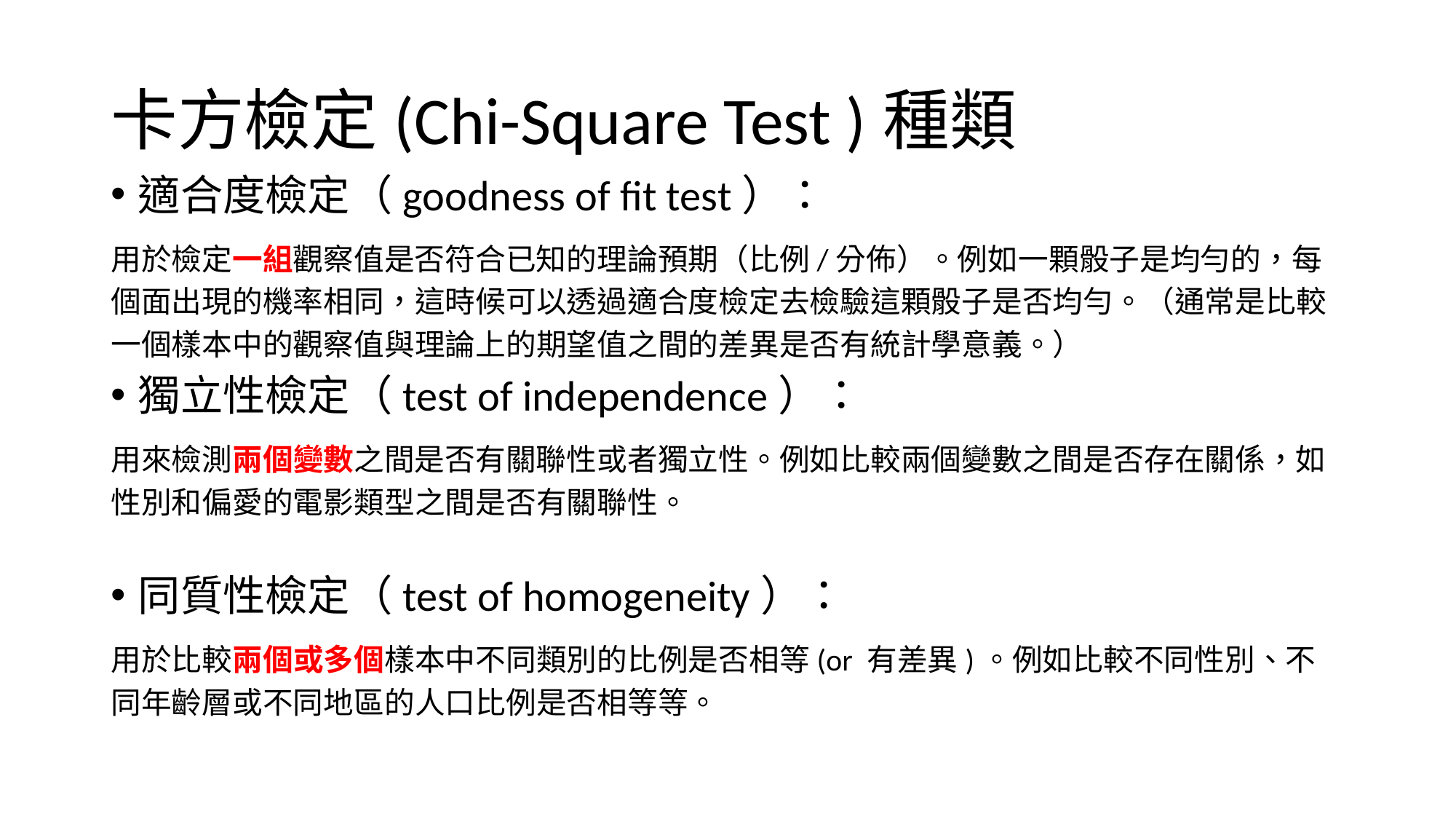

# 卡方檢定(Chi-Square Test )種類
適合度檢定（goodness of fit test）：
用於檢定一組觀察值是否符合已知的理論預期（比例/分佈）。例如一顆骰子是均勻的，每個面出現的機率相同，這時候可以透過適合度檢定去檢驗這顆骰子是否均勻。（通常是比較一個樣本中的觀察值與理論上的期望值之間的差異是否有統計學意義。）
獨立性檢定（test of independence）：
用來檢測兩個變數之間是否有關聯性或者獨立性。例如比較兩個變數之間是否存在關係，如性別和偏愛的電影類型之間是否有關聯性。

同質性檢定（test of homogeneity）：
用於比較兩個或多個樣本中不同類別的比例是否相等(or 有差異)。例如比較不同性別、不同年齡層或不同地區的人口比例是否相等等。